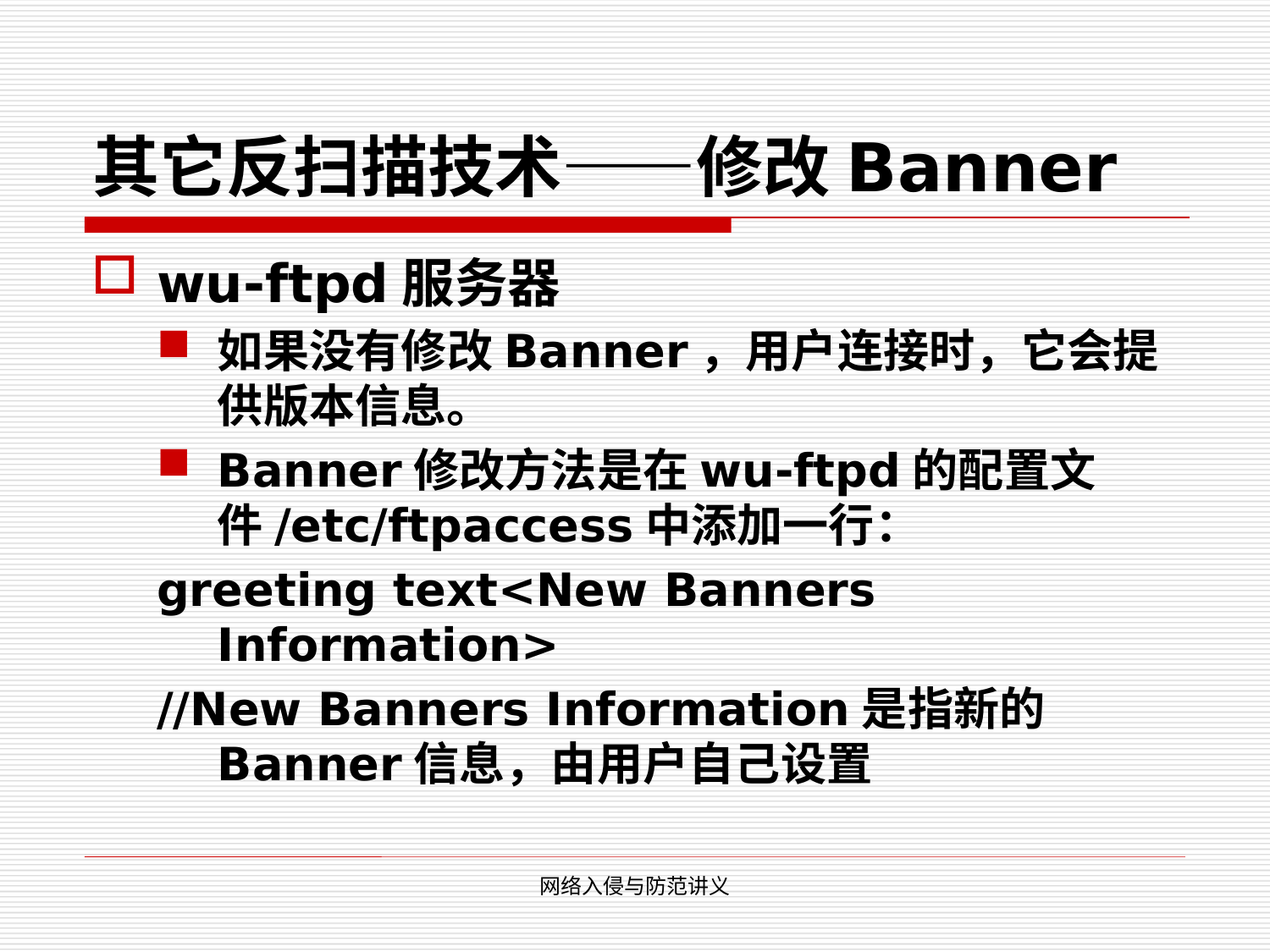

# 其它反扫描技术——修改Banner
wu-ftpd服务器
如果没有修改Banner，用户连接时，它会提供版本信息。
Banner修改方法是在wu-ftpd的配置文件/etc/ftpaccess中添加一行：
greeting text<New Banners Information>
//New Banners Information是指新的Banner信息，由用户自己设置
网络入侵与防范讲义
171